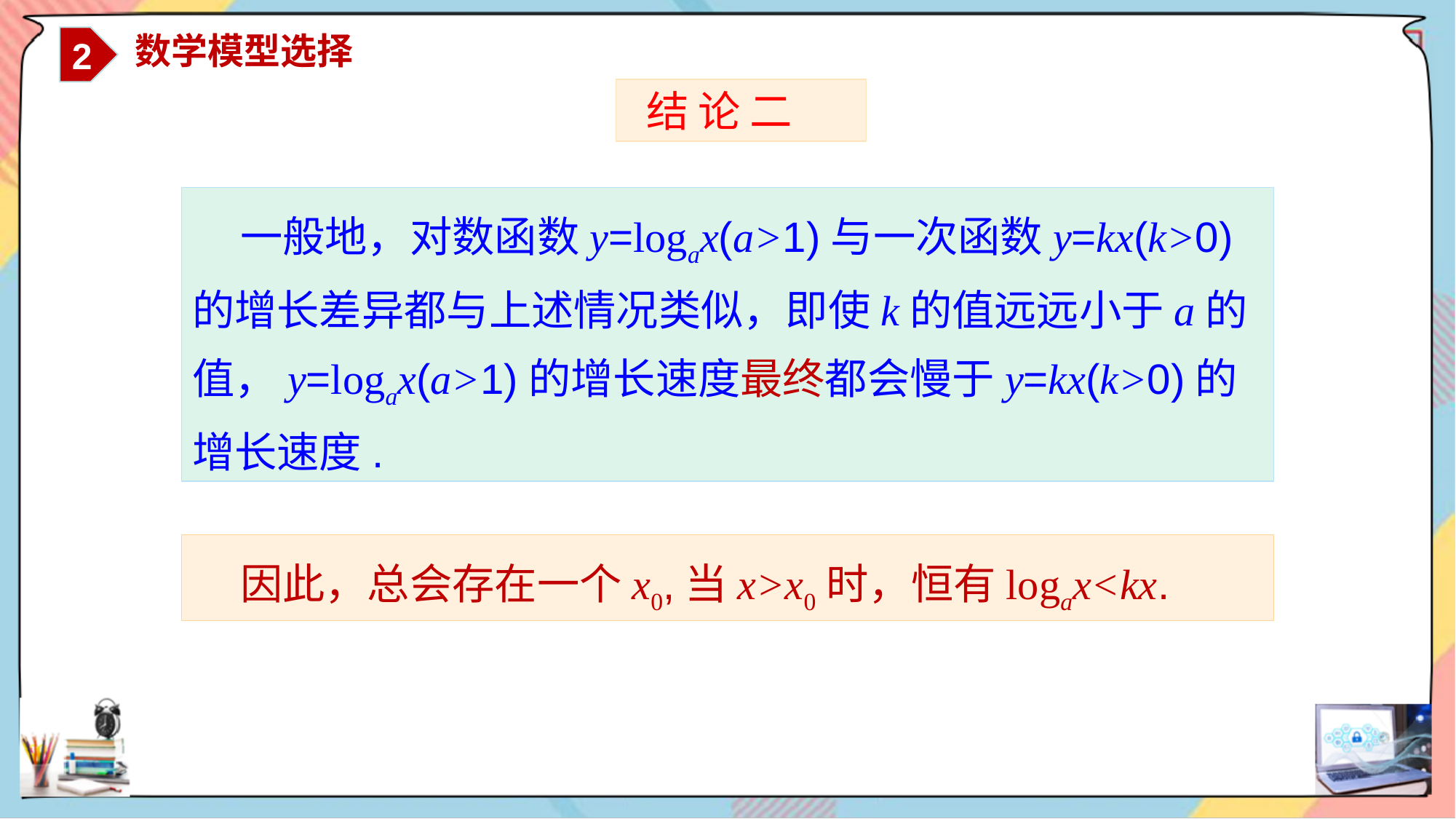

2
 数学模型选择
 结 论 二
    一般地，对数函数y=logax(a>1)与一次函数y=kx(k>0)的增长差异都与上述情况类似，即使k的值远远小于a的值，y=logax(a>1)的增长速度最终都会慢于y=kx(k>0)的增长速度.
    因此，总会存在一个x0,当x>x0时，恒有logax<kx.